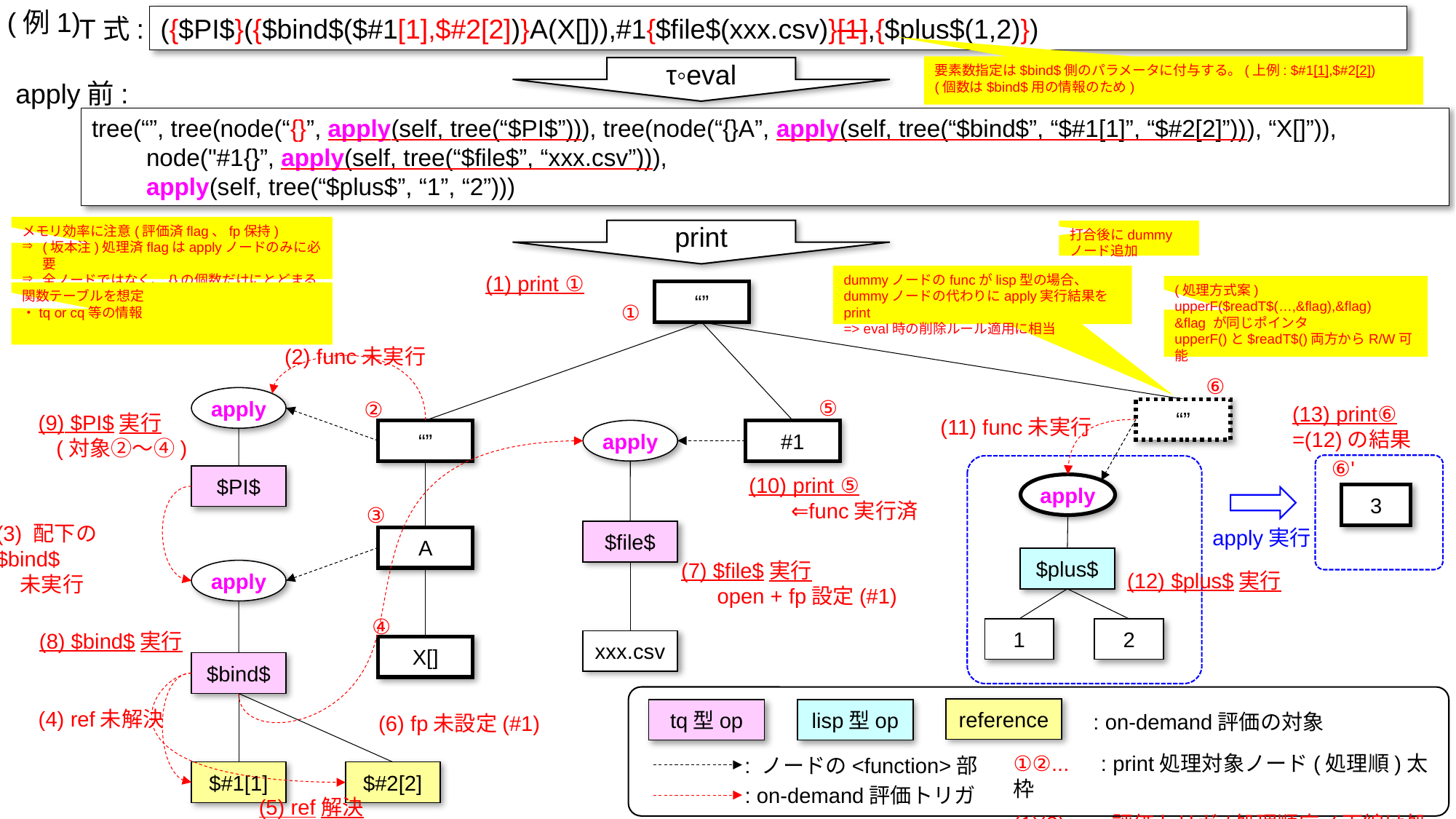

(例1)
T式:
({$PI$}({$bind$($#1[1],$#2[2])}A(X[])),#1{$file$(xxx.csv)}[1],{$plus$(1,2)})
要素数指定は$bind$側のパラメータに付与する。(上例: $#1[1],$#2[2])
(個数は$bind$用の情報のため)
τ◦eval
apply前:
tree(“”, tree(node(“{}”, apply(self, tree(“$PI$”))), tree(node(“{}A”, apply(self, tree(“$bind$”, “$#1[1]”, “$#2[2]”))), “X[]”)),
node("#1{}”, apply(self, tree(“$file$”, “xxx.csv”))),
apply(self, tree(“$plus$”, “1”, “2”)))
メモリ効率に注意(評価済flag、fp保持)
(坂本注)処理済flagはapplyノードのみに必要
全ノードではなく、{}の個数だけにとどまる
print
打合後にdummyノード追加
(1) print ①
dummyノードのfuncがlisp型の場合、
dummyノードの代わりにapply実行結果をprint
=> eval時の削除ルール適用に相当
(処理方式案)
upperF($readT$(…,&flag),&flag)
&flag が同じポインタ
upperF()と$readT$()両方からR/W可能
“”
関数テーブルを想定
・tq or cq等の情報
①
(2) func未実行
⑥
apply
⑤
②
(13) print⑥
=(12)の結果
“”
(9) $PI$実行
   (対象②～④)
(11) func未実行
“”
apply
#1
⑥'

$PI$
(10) print ⑤
       ⇐func実行済
apply
3

③
(3) 配下の$bind$
    未実行
apply実行
$file$
A
$plus$
(7) $file$実行
      open + fp設定(#1)
apply
(12) $plus$実行
④
1
2
(8) $bind$実行
xxx.csv
X[]
$bind$

reference
tq型op
lisp型op
(4) ref未解決
: on-demand評価の対象
(6) fp未設定(#1)
①②...　: print処理対象ノード(処理順)太枠
(1)(2)...  : 評価トリガ/処理順序 (下線は処理)
: ノードの<function>部
$#1[1]
$#2[2]
: on-demand評価トリガ
(5) ref解決